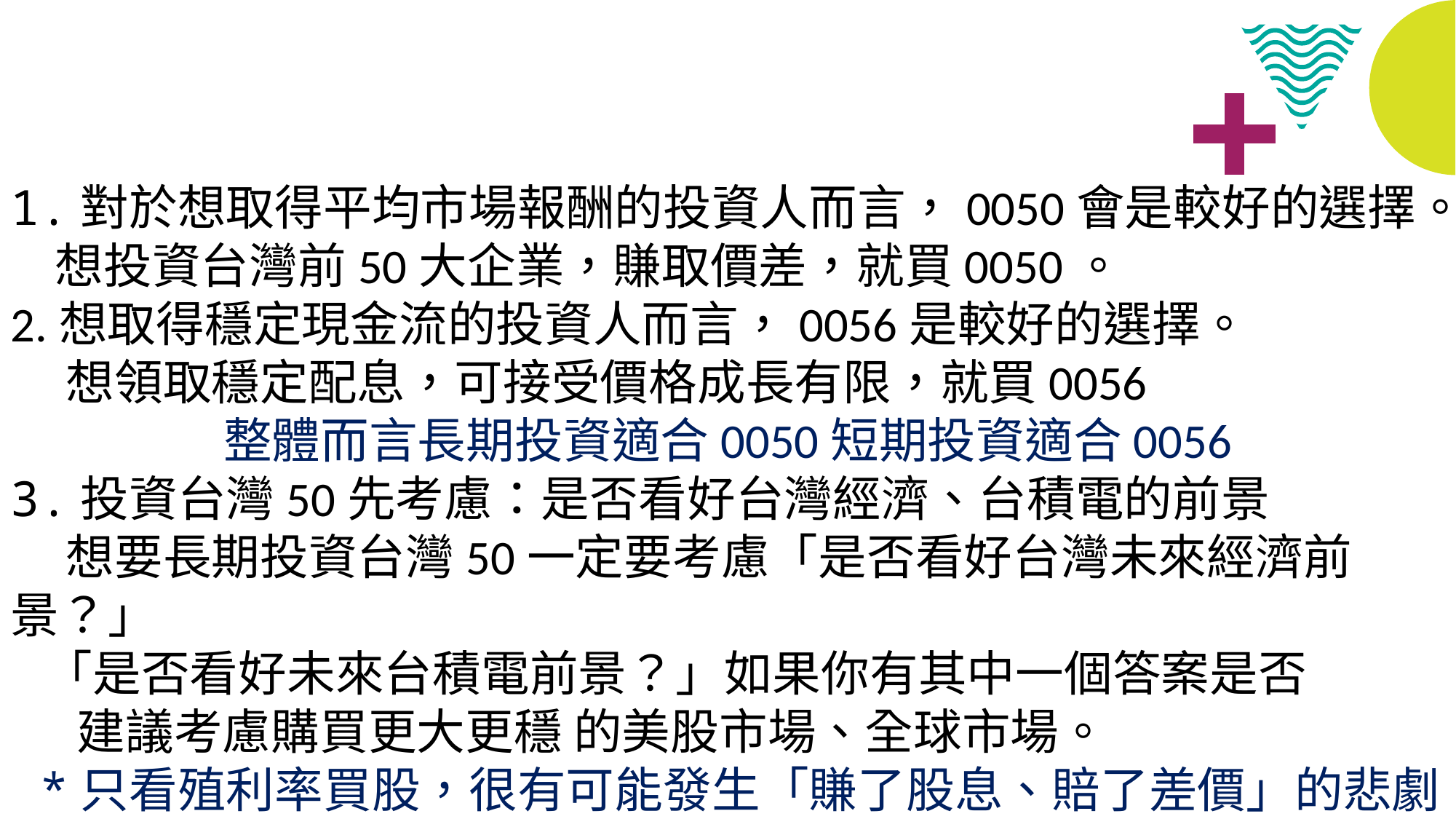

1.對於想取得平均市場報酬的投資人而言，0050會是較好的選擇。
   想投資台灣前50大企業，賺取價差，就買0050。
2.想取得穩定現金流的投資人而言，0056是較好的選擇。
    想領取穩定配息，可接受價格成長有限，就買0056
整體而言長期投資適合0050短期投資適合0056
3.投資台灣50先考慮：是否看好台灣經濟、台積電的前景
    想要長期投資台灣50一定要考慮「是否看好台灣未來經濟前景？」
  「是否看好未來台積電前景？」如果你有其中一個答案是否
     建議考慮購買更大更穩 的美股市場、全球市場。
 *只看殖利率買股，很有可能發生「賺了股息、賠了差價」的悲劇